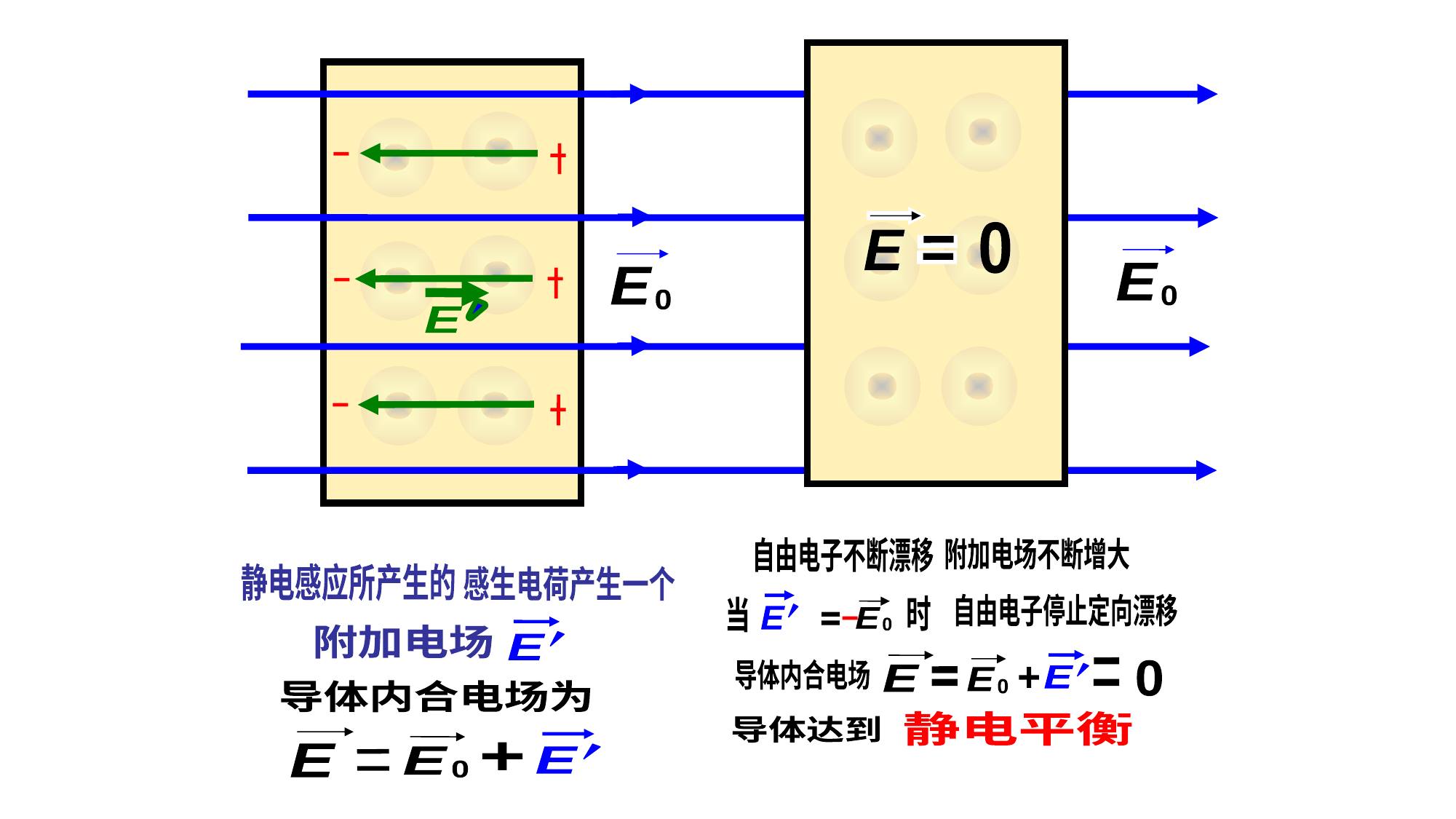

静电平衡

E

0
0
E

E
0

E
0

E

E
E

E
0

时
当
自由电子不断漂移
附加电场不断增大
自由电子停止定向漂移

E
E

E

E
0
导体内合电场
0

+
静电平衡
导体达到
静电感应所产生的
感生电荷产生一个

E
E
附加电场
导体内合电场为

E

E
E

E
0
+